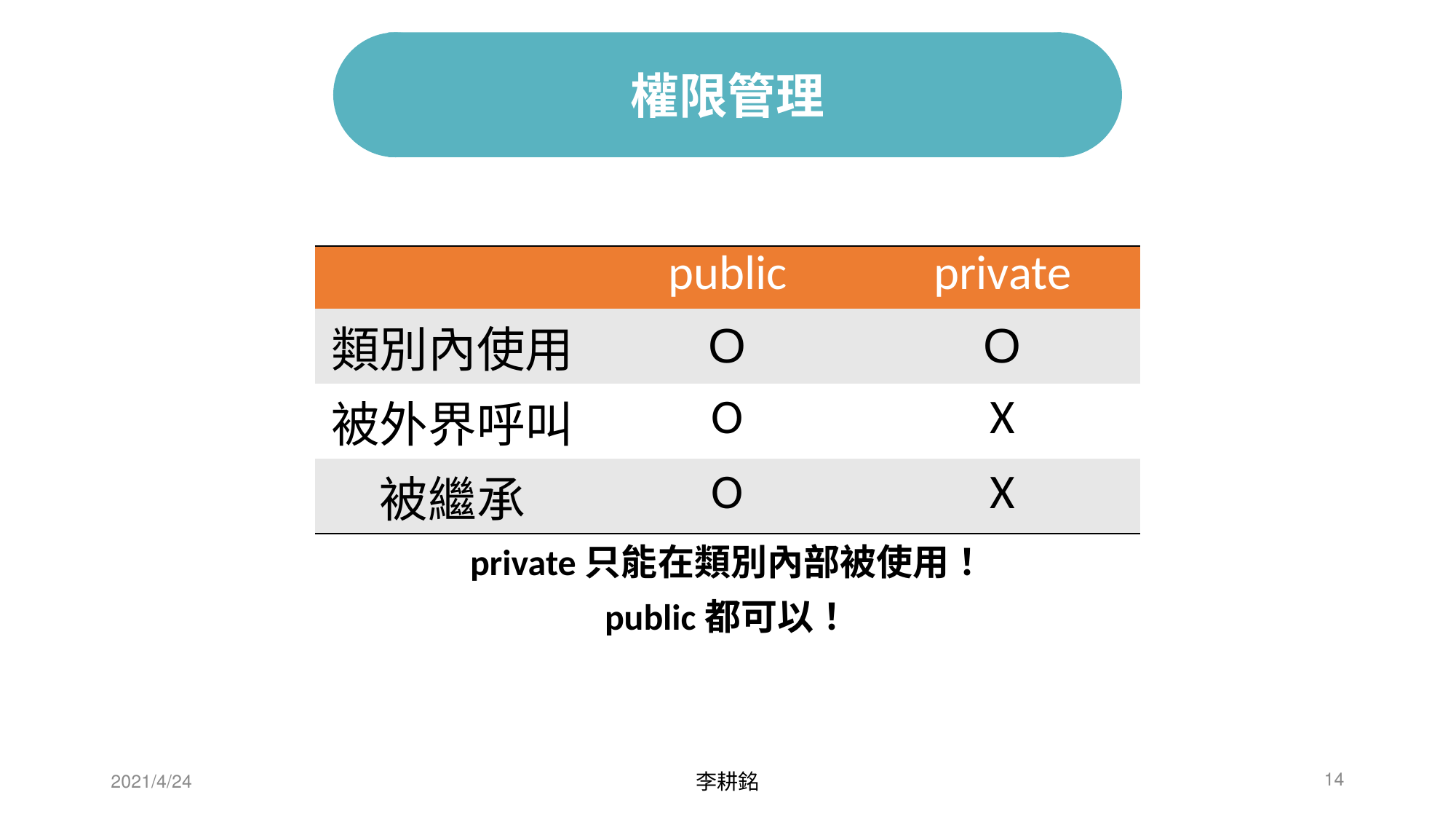

# 權限管理
|  | public | private |
| --- | --- | --- |
| 類別內使用 | O | O |
| 被外界呼叫 | O | X |
| 被繼承 | O | X |
private只能在類別內部被使用！
public都可以！
2021/4/24
李耕銘
14